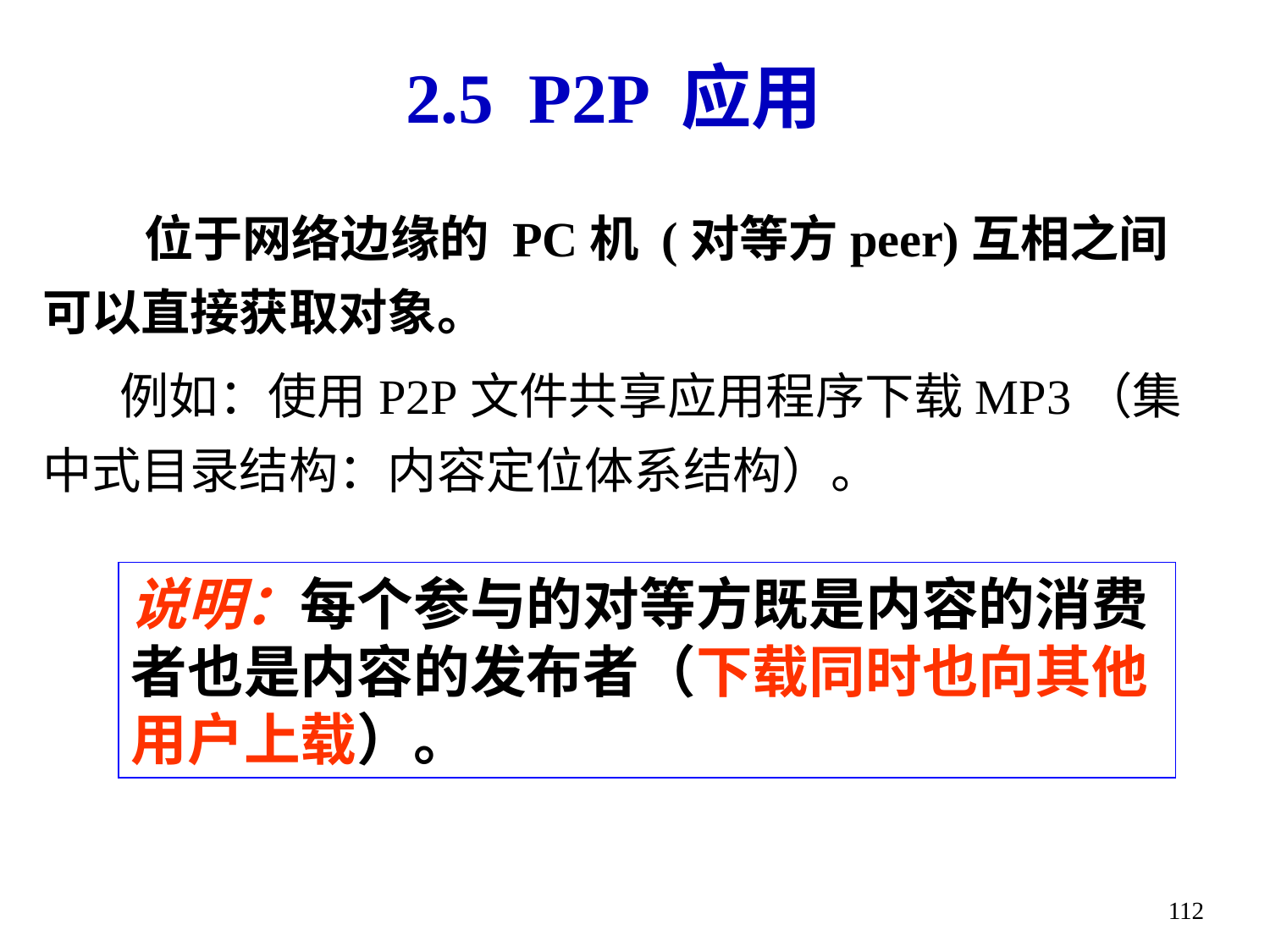

# 2.5  P2P 应用
        位于网络边缘的 PC机 (对等方peer)互相之间可以直接获取对象。
      例如：使用P2P文件共享应用程序下载MP3（集中式目录结构：内容定位体系结构）。
说明：每个参与的对等方既是内容的消费者也是内容的发布者（下载同时也向其他用户上载）。
112